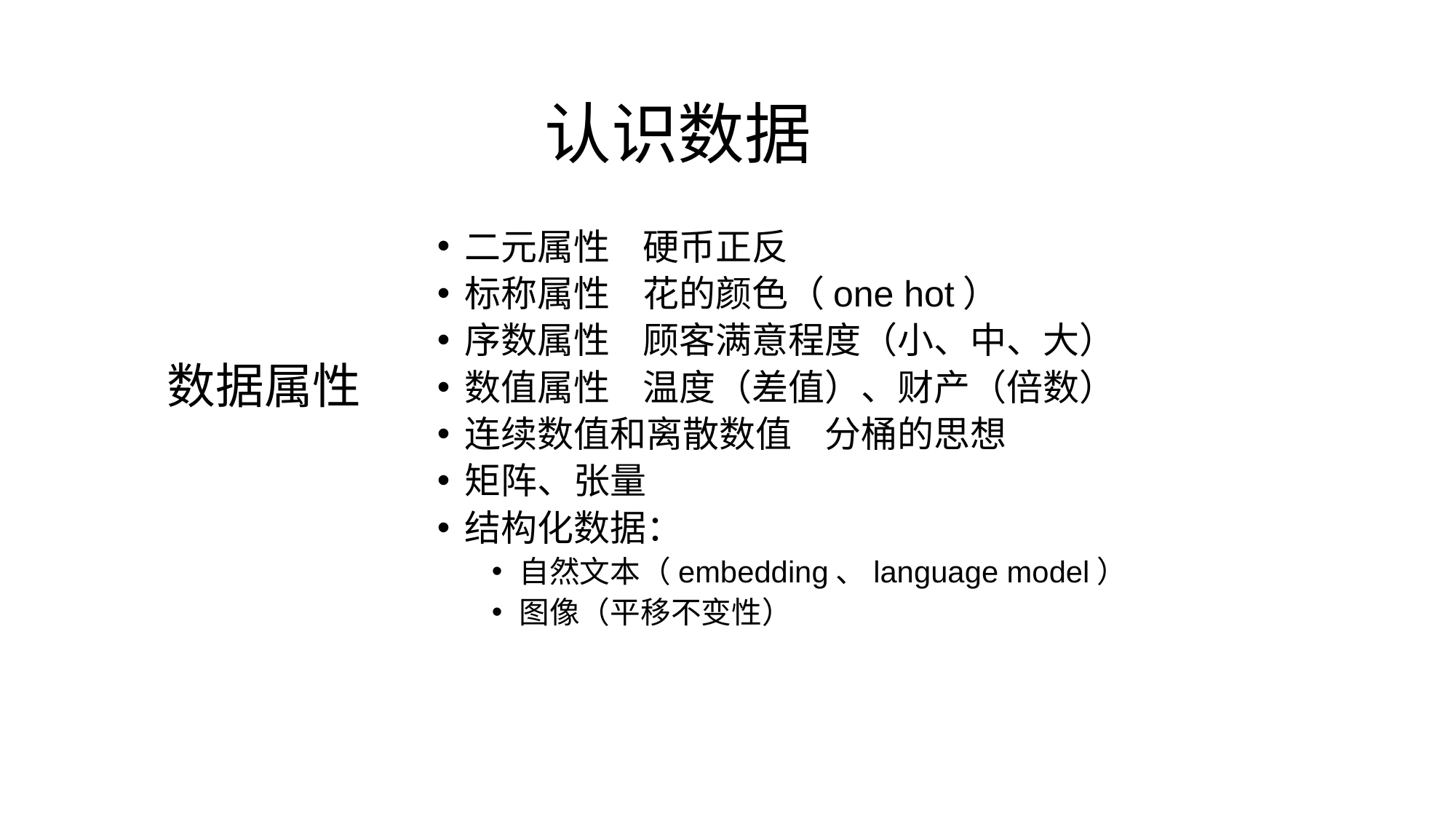

# 认识数据
二元属性    硬币正反
标称属性    花的颜色（one hot）
序数属性    顾客满意程度（小、中、大）
数值属性    温度（差值）、财产（倍数）
连续数值和离散数值    分桶的思想
矩阵、张量
结构化数据：
自然文本（embedding、language model）
图像（平移不变性）

数据属性